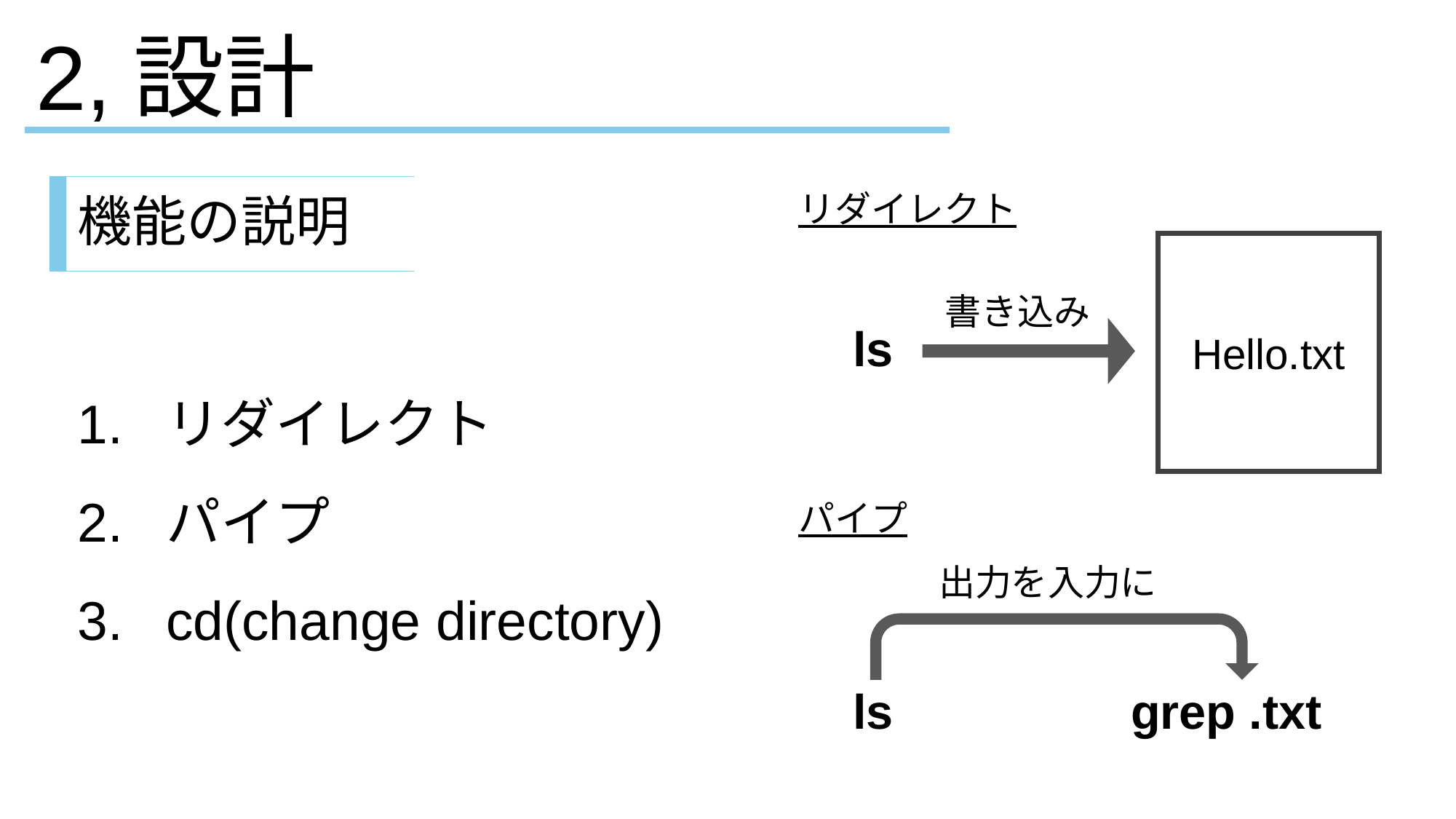

# 2,設計
リダイレクト
機能の説明
Hello.txt
書き込み
ls

リダイレクト
パイプ
cd(change directory)

パイプ
出力を入力に

grep .txt
ls